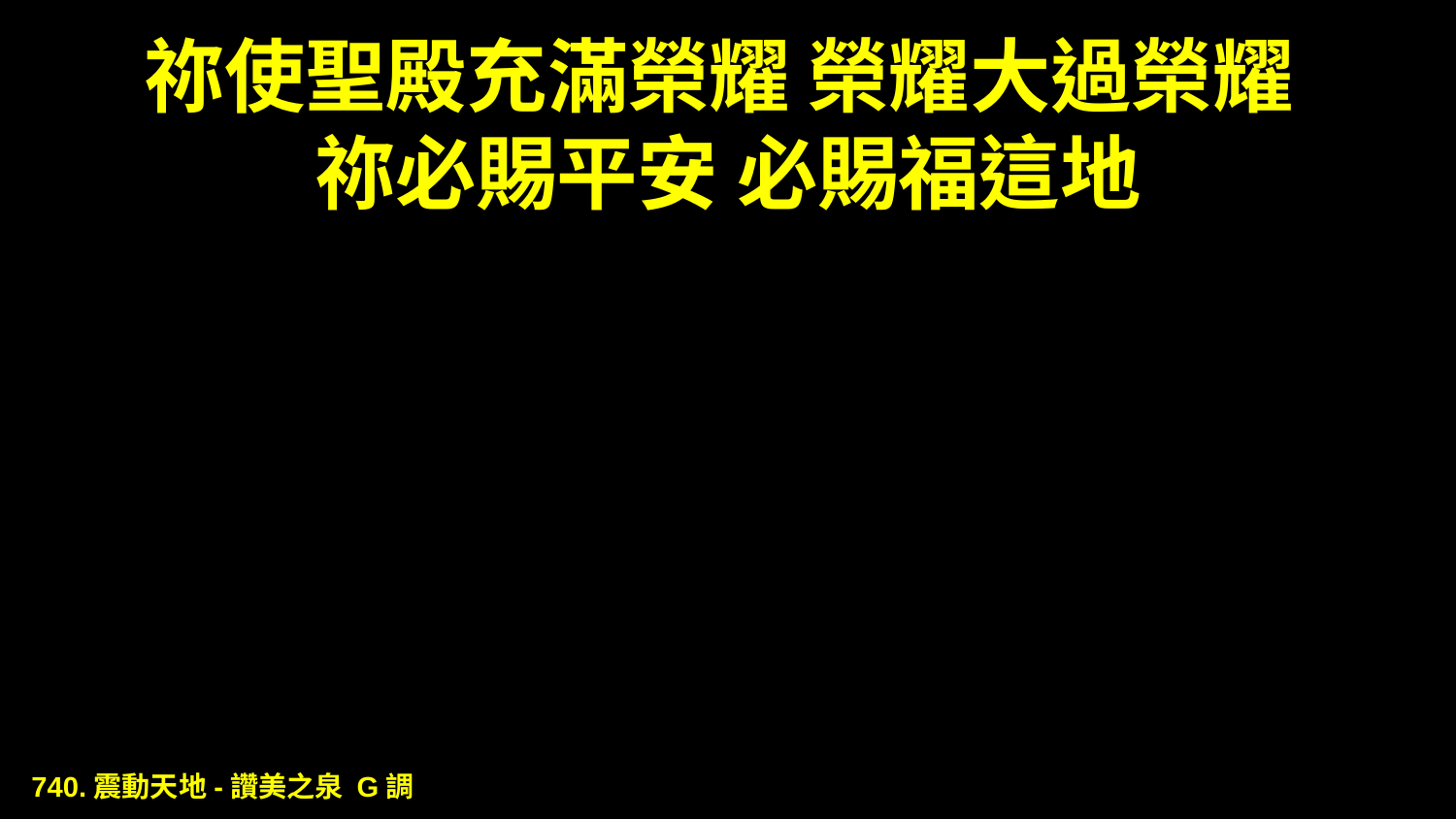

# 祢使聖殿充滿榮耀 榮耀大過榮耀 祢必賜平安 必賜福這地
740.震動天地-讚美之泉 G調